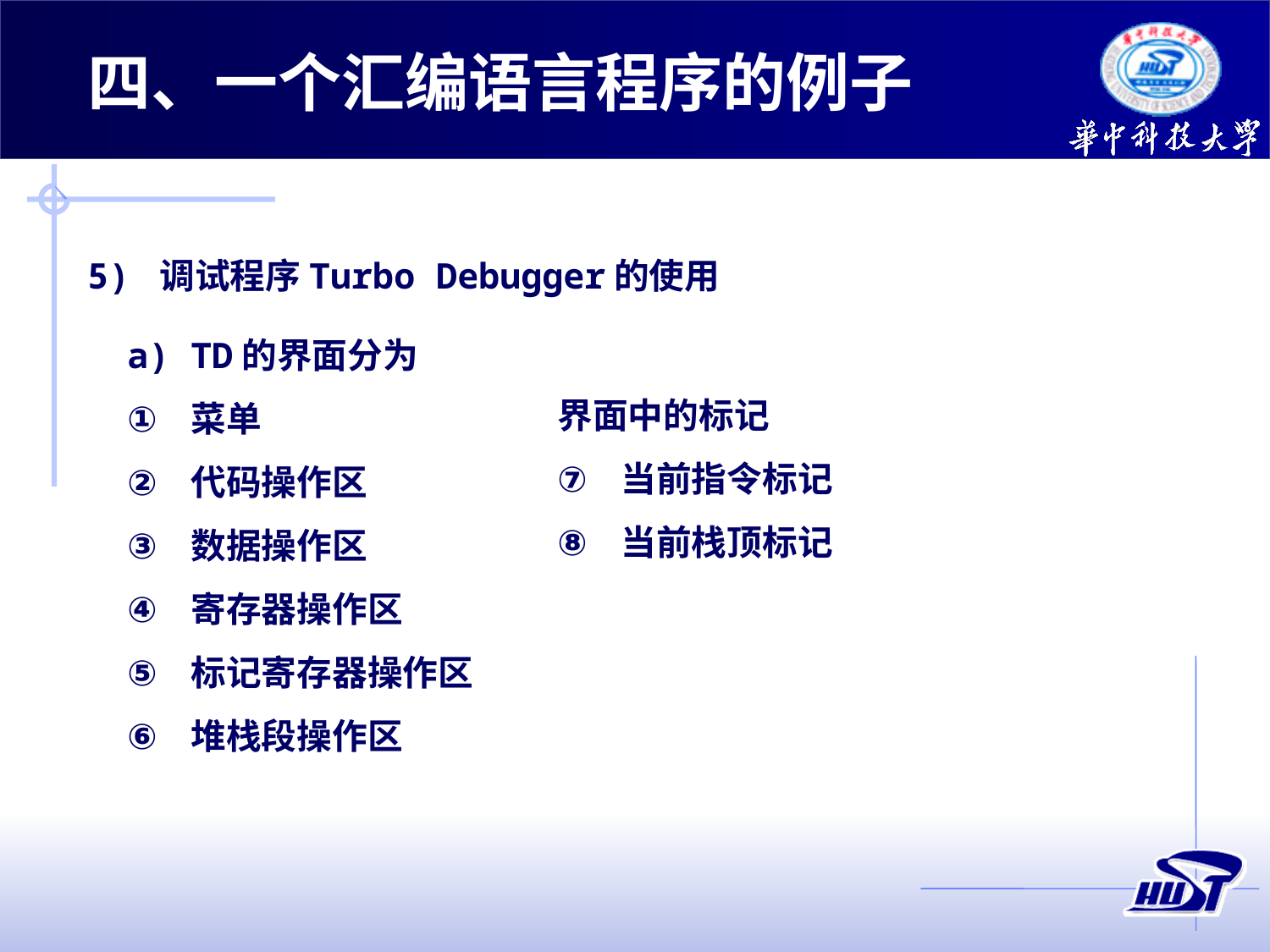

四、一个汇编语言程序的例子
5) 调试程序Turbo Debugger的使用
a) TD的界面分为
菜单
代码操作区
数据操作区
寄存器操作区
标记寄存器操作区
堆栈段操作区
界面中的标记
当前指令标记
当前栈顶标记